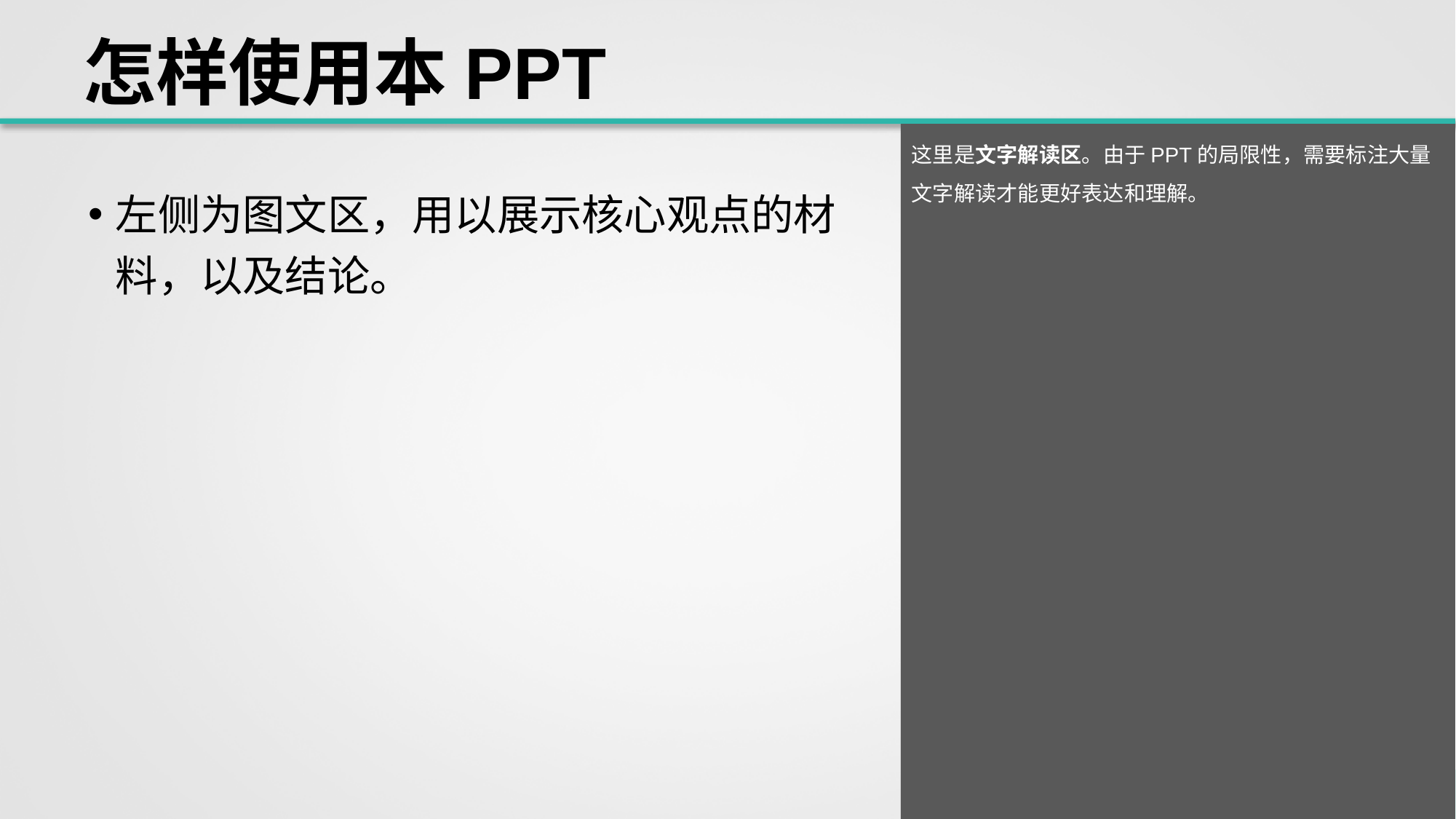

# 怎样使用本PPT
这里是文字解读区。由于PPT的局限性，需要标注大量文字解读才能更好表达和理解。
左侧为图文区，用以展示核心观点的材料，以及结论。